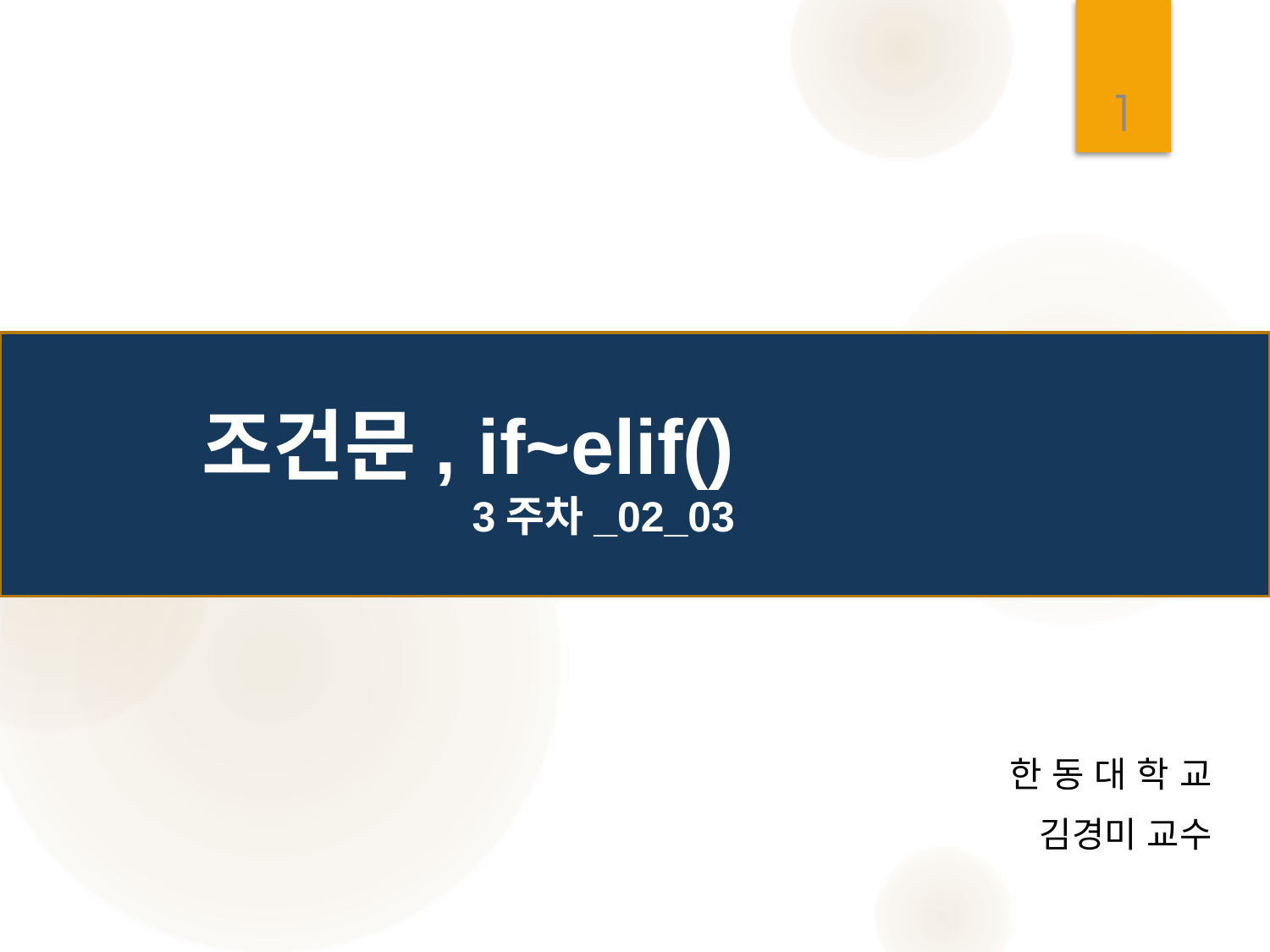

1

# 조건문, if~elif() 3주차_02_03
한 동 대 학 교
 김경미 교수